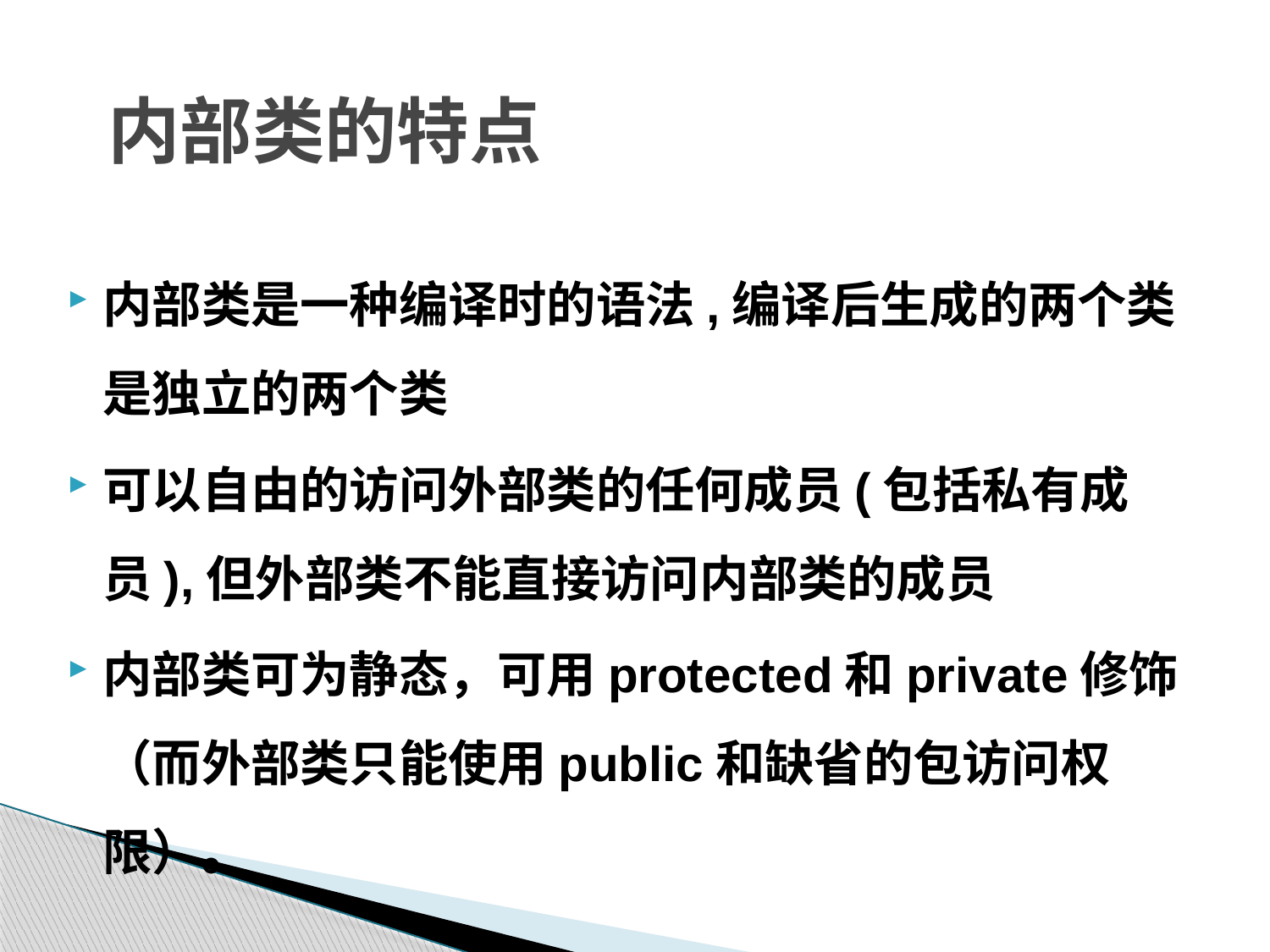

# 内部类的特点
内部类是一种编译时的语法,编译后生成的两个类是独立的两个类
可以自由的访问外部类的任何成员(包括私有成员),但外部类不能直接访问内部类的成员
内部类可为静态，可用protected和private修饰（而外部类只能使用public和缺省的包访问权限）。